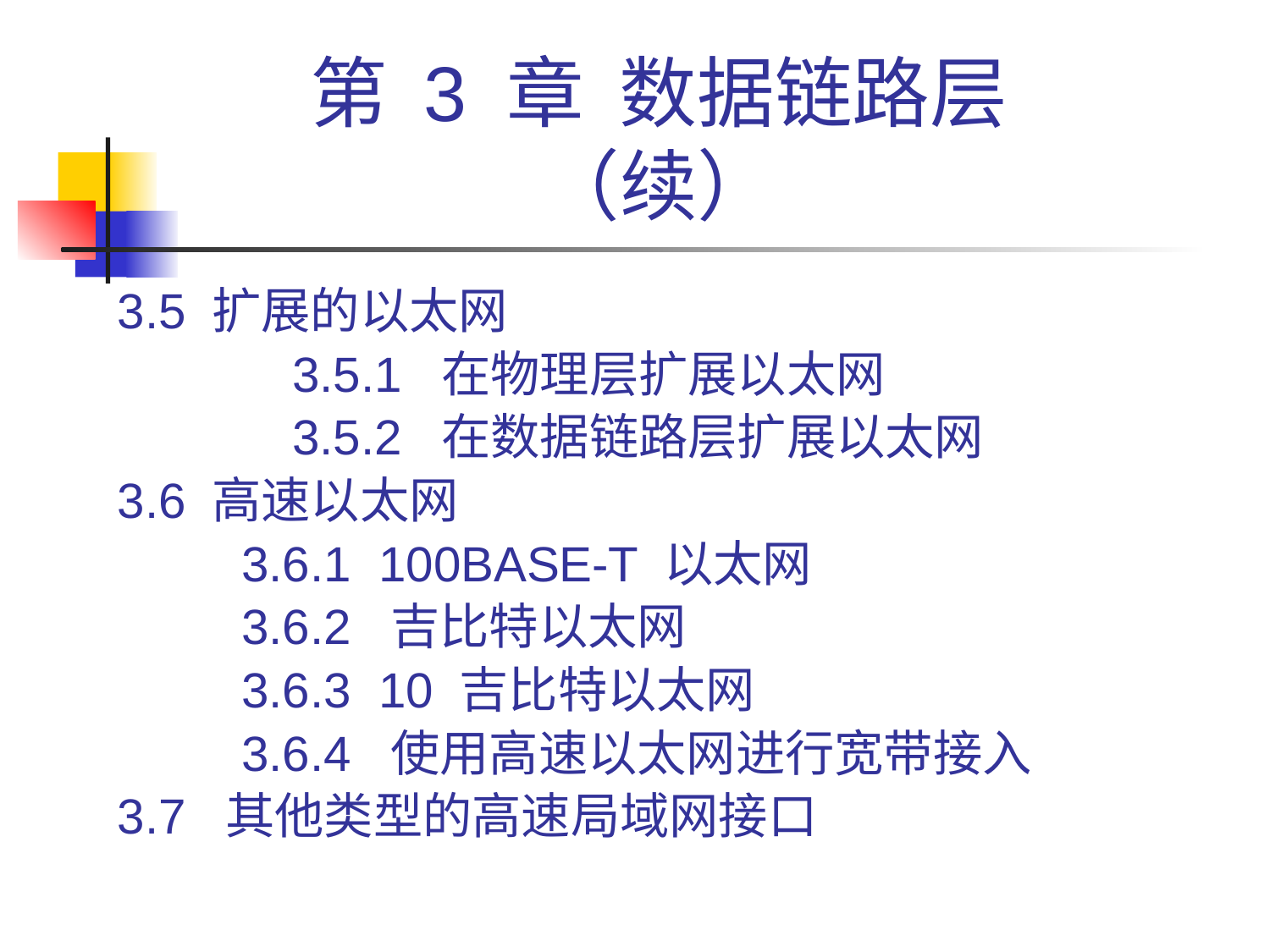

# 第 3 章  数据链路层（续）
3.5 扩展的以太网
		3.5.1  在物理层扩展以太网
		3.5.2  在数据链路层扩展以太网
3.6 高速以太网
         3.6.1  100BASE-T 以太网
         3.6.2  吉比特以太网
         3.6.3  10 吉比特以太网
         3.6.4  使用高速以太网进行宽带接入
3.7  其他类型的高速局域网接口